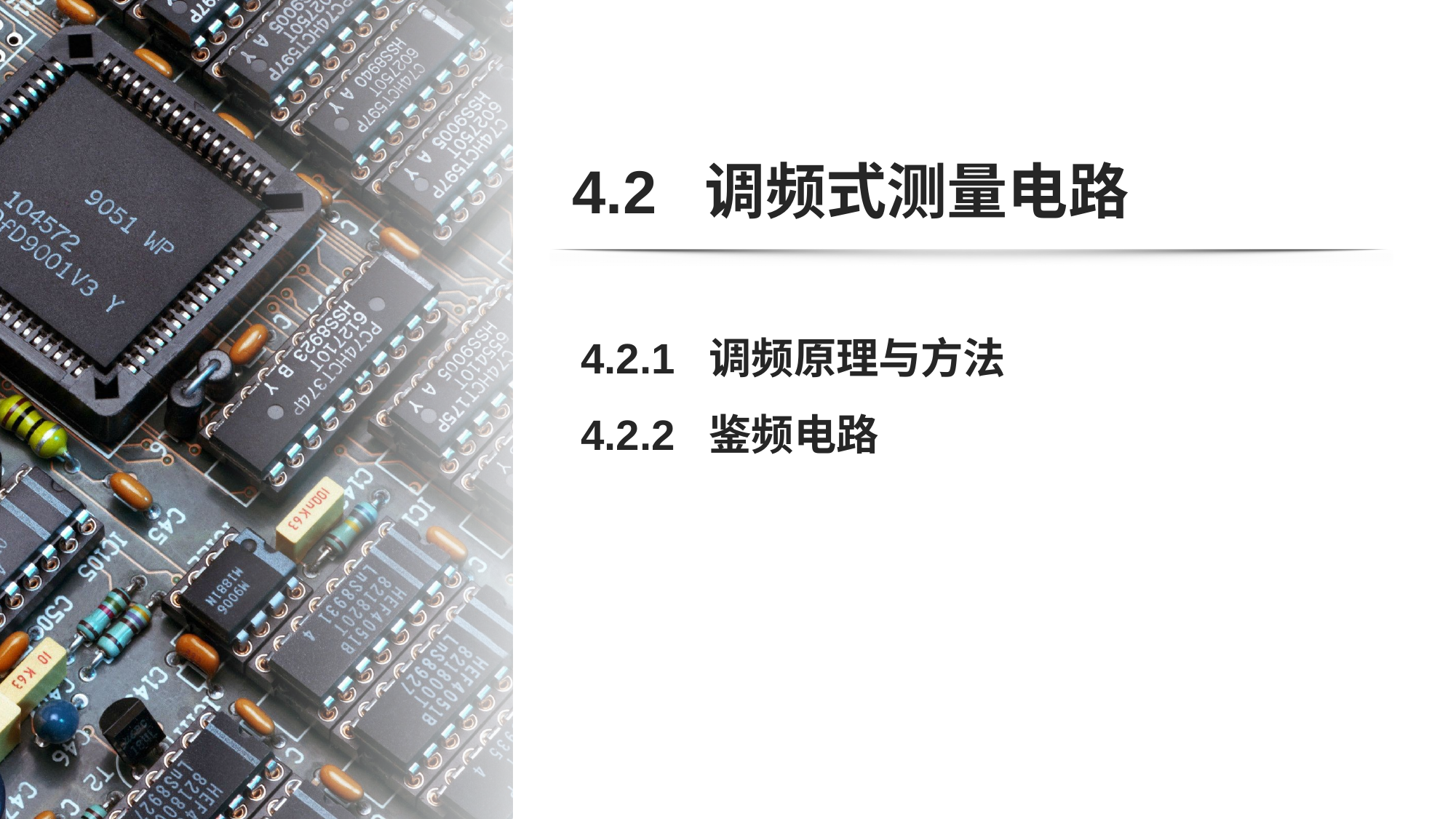

# 4.2  调频式测量电路
4.2.1  调频原理与方法
4.2.2  鉴频电路